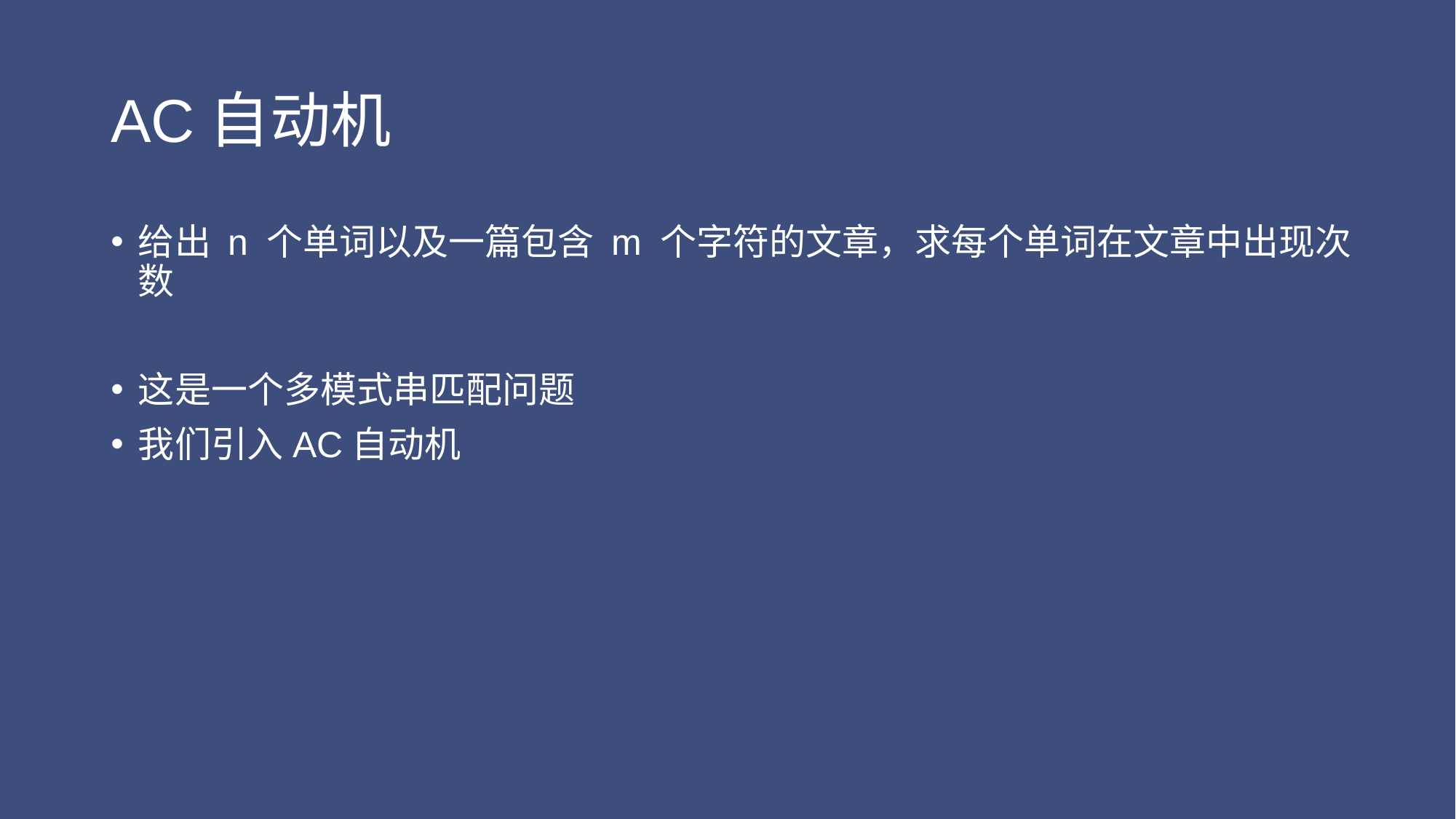

# AC自动机
给出 n 个单词以及一篇包含 m 个字符的文章，求每个单词在文章中出现次数

这是一个多模式串匹配问题
我们引入AC自动机